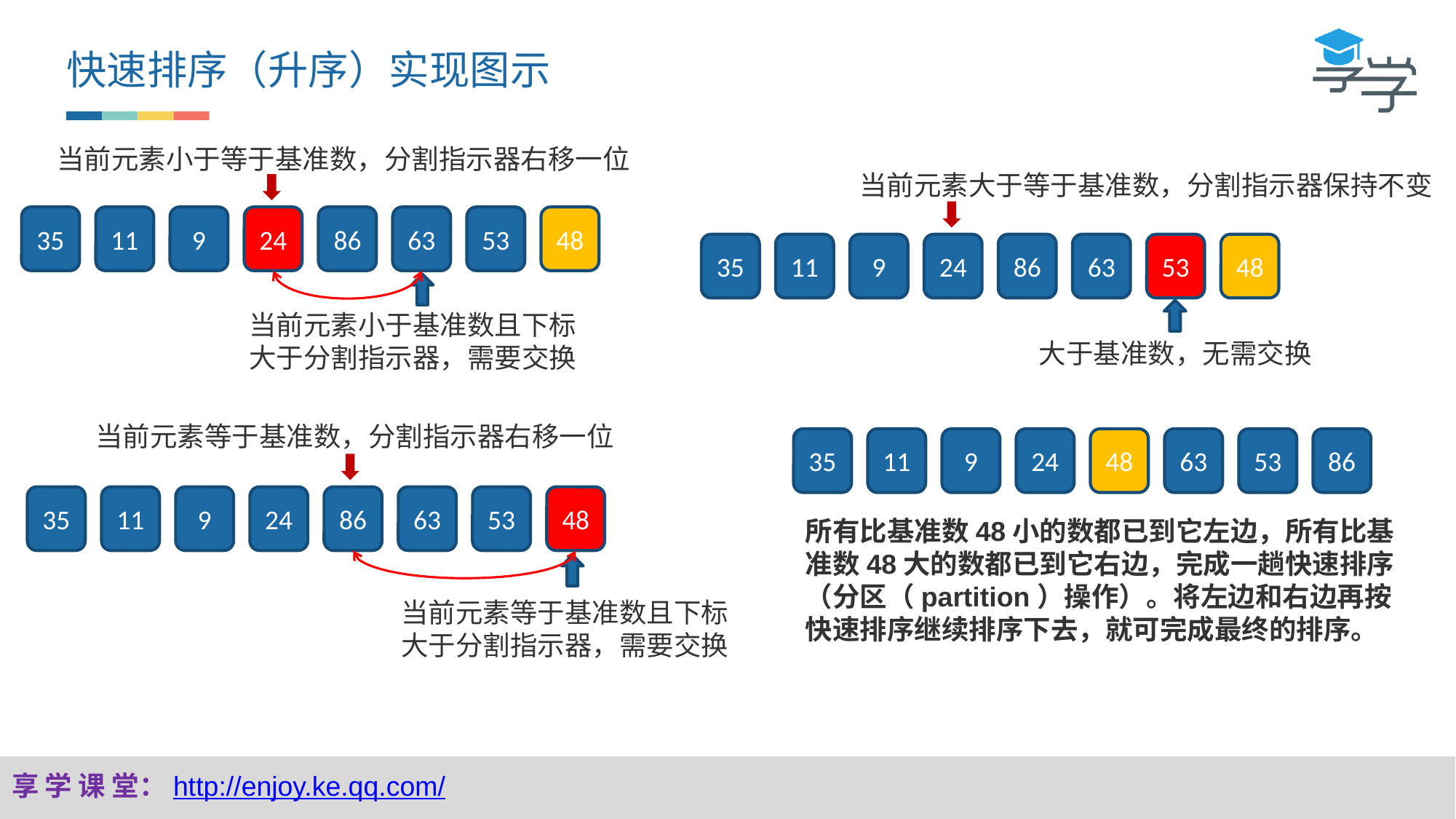

快速排序（升序）实现图示

当前元素小于等于基准数，分割指示器右移一位
当前元素大于等于基准数，分割指示器保持不变

35
11
9
24
86
63
53
48
35
11
9
24
86
63
53
48

当前元素小于基准数且下标
大于分割指示器，需要交换

大于基准数，无需交换
当前元素等于基准数，分割指示器右移一位
35
11
9
24
48
63
53
86

35
11
9
24
86
63
53
48
所有比基准数48小的数都已到它左边，所有比基准数48大的数都已到它右边，完成一趟快速排序（分区（partition）操作）。将左边和右边再按快速排序继续排序下去，就可完成最终的排序。

当前元素等于基准数且下标
大于分割指示器，需要交换